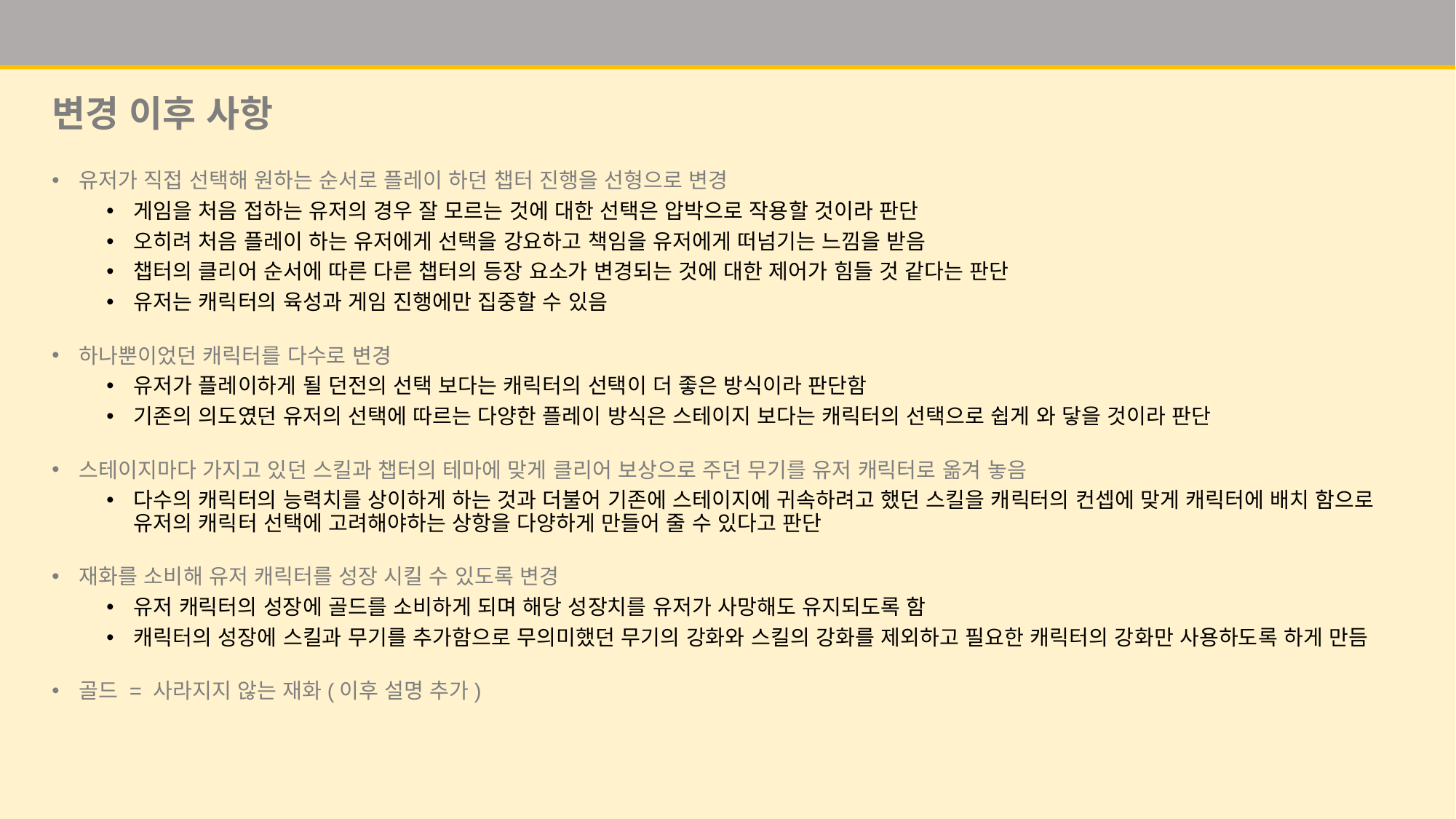

# 변경 이후 사항
유저가 직접 선택해 원하는 순서로 플레이 하던 챕터 진행을 선형으로 변경
게임을 처음 접하는 유저의 경우 잘 모르는 것에 대한 선택은 압박으로 작용할 것이라 판단
오히려 처음 플레이 하는 유저에게 선택을 강요하고 책임을 유저에게 떠넘기는 느낌을 받음
챕터의 클리어 순서에 따른 다른 챕터의 등장 요소가 변경되는 것에 대한 제어가 힘들 것 같다는 판단
유저는 캐릭터의 육성과 게임 진행에만 집중할 수 있음
하나뿐이었던 캐릭터를 다수로 변경
유저가 플레이하게 될 던전의 선택 보다는 캐릭터의 선택이 더 좋은 방식이라 판단함
기존의 의도였던 유저의 선택에 따르는 다양한 플레이 방식은 스테이지 보다는 캐릭터의 선택으로 쉽게 와 닿을 것이라 판단
스테이지마다 가지고 있던 스킬과 챕터의 테마에 맞게 클리어 보상으로 주던 무기를 유저 캐릭터로 옮겨 놓음
다수의 캐릭터의 능력치를 상이하게 하는 것과 더불어 기존에 스테이지에 귀속하려고 했던 스킬을 캐릭터의 컨셉에 맞게 캐릭터에 배치 함으로 유저의 캐릭터 선택에 고려해야하는 상항을 다양하게 만들어 줄 수 있다고 판단
재화를 소비해 유저 캐릭터를 성장 시킬 수 있도록 변경
유저 캐릭터의 성장에 골드를 소비하게 되며 해당 성장치를 유저가 사망해도 유지되도록 함
캐릭터의 성장에 스킬과 무기를 추가함으로 무의미했던 무기의 강화와 스킬의 강화를 제외하고 필요한 캐릭터의 강화만 사용하도록 하게 만듬
골드 = 사라지지 않는 재화(이후 설명 추가)